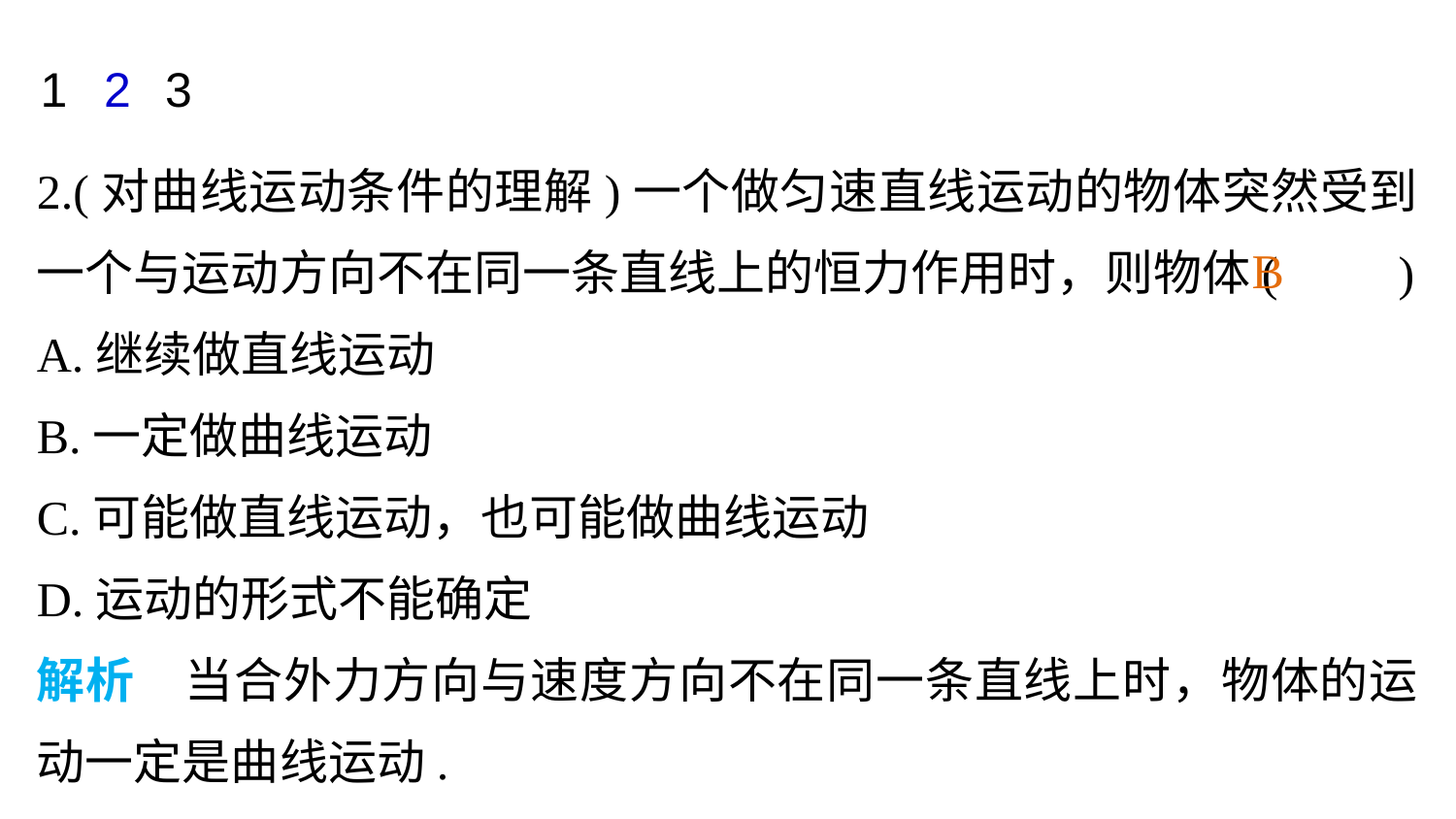

1
2
3
2.(对曲线运动条件的理解)一个做匀速直线运动的物体突然受到一个与运动方向不在同一条直线上的恒力作用时，则物体(　　)
A.继续做直线运动
B.一定做曲线运动
C.可能做直线运动，也可能做曲线运动
D.运动的形式不能确定
解析　当合外力方向与速度方向不在同一条直线上时，物体的运动一定是曲线运动.
B